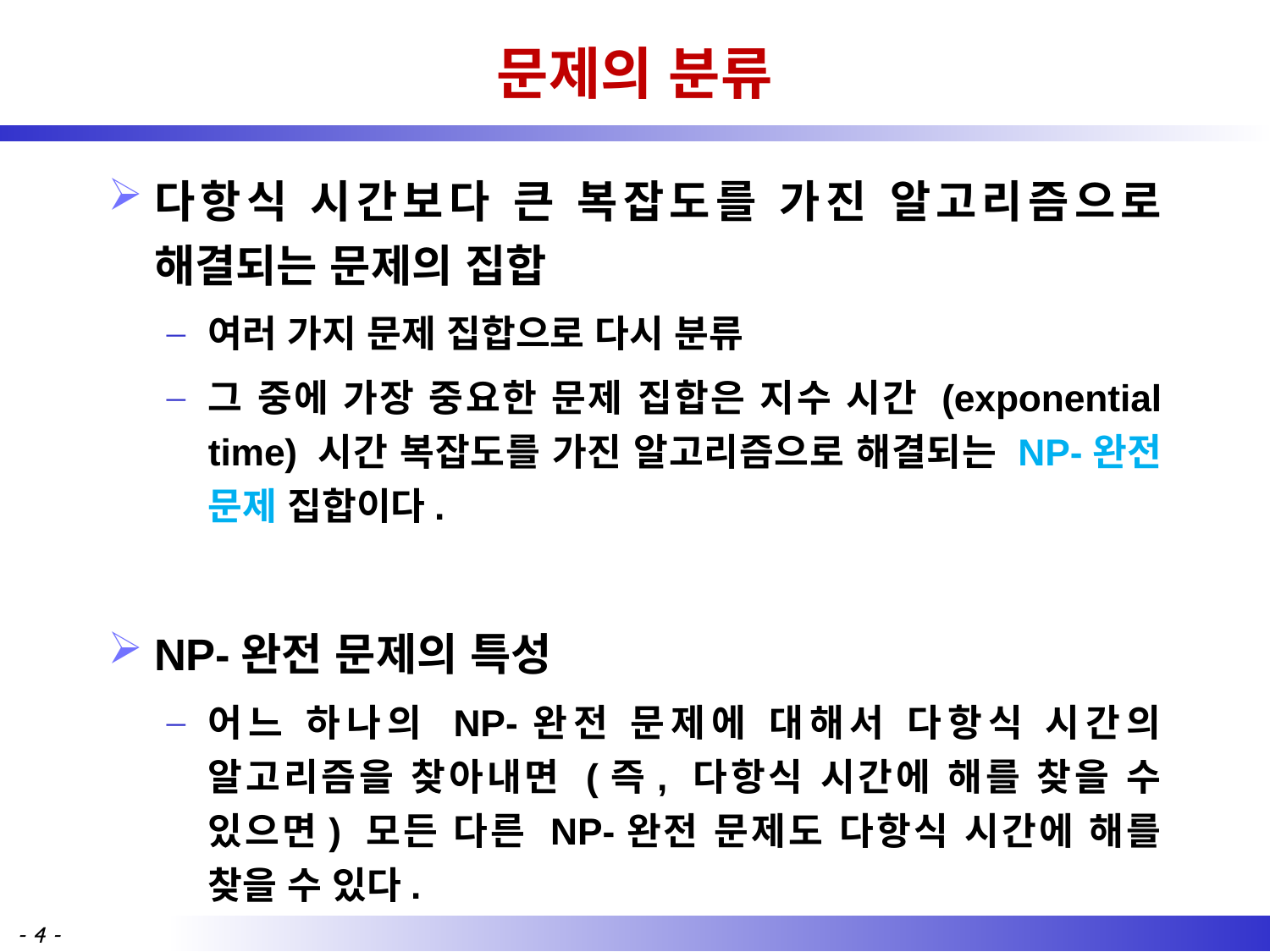

# 문제의 분류
다항식 시간보다 큰 복잡도를 가진 알고리즘으로 해결되는 문제의 집합
여러 가지 문제 집합으로 다시 분류
그 중에 가장 중요한 문제 집합은 지수 시간 (exponential time) 시간 복잡도를 가진 알고리즘으로 해결되는 NP-완전 문제 집합이다.

NP-완전 문제의 특성
어느 하나의 NP-완전 문제에 대해서 다항식 시간의 알고리즘을 찾아내면 (즉, 다항식 시간에 해를 찾을 수 있으면) 모든 다른 NP-완전 문제도 다항식 시간에 해를 찾을 수 있다.
- 4 -